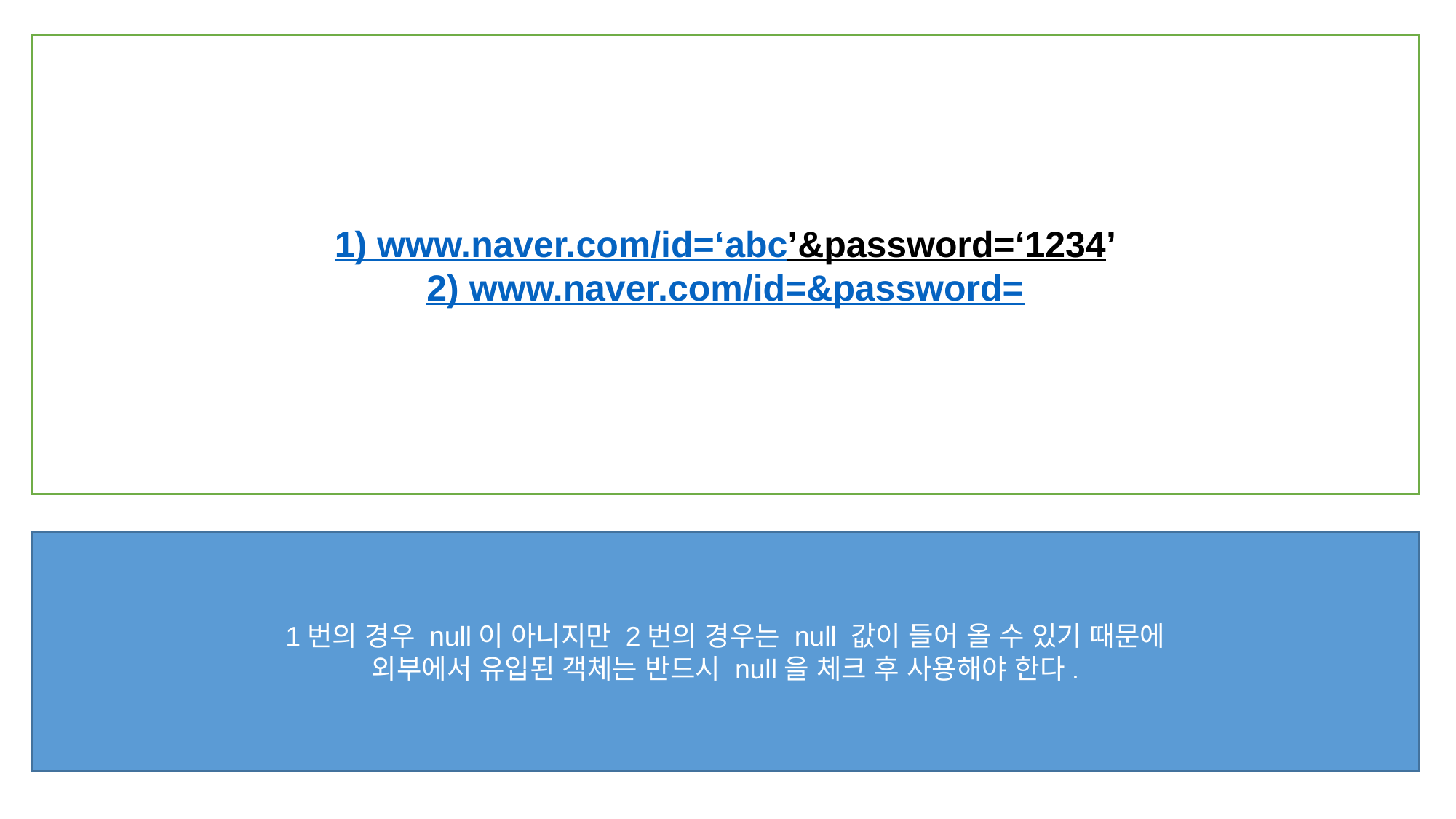

1) www.naver.com/id=‘abc’&password=‘1234’
2) www.naver.com/id=&password=
1번의 경우 null이 아니지만 2번의 경우는 null 값이 들어 올 수 있기 때문에
외부에서 유입된 객체는 반드시 null을 체크 후 사용해야 한다.